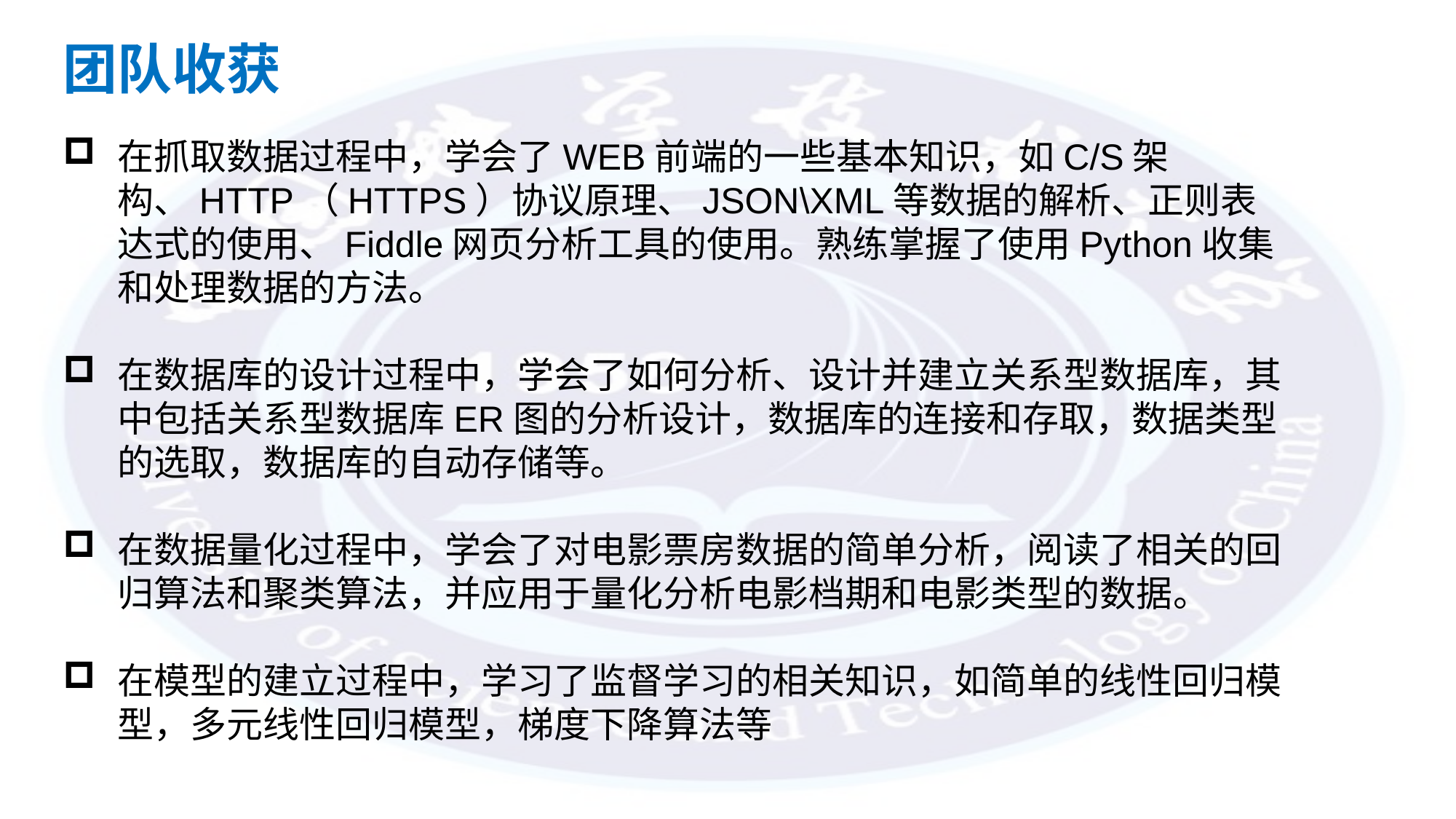

团队收获
在抓取数据过程中，学会了WEB前端的一些基本知识，如C/S架构、HTTP（HTTPS）协议原理、JSON\XML等数据的解析、正则表达式的使用、Fiddle网页分析工具的使用。熟练掌握了使用Python收集和处理数据的方法。

在数据库的设计过程中，学会了如何分析、设计并建立关系型数据库，其中包括关系型数据库ER图的分析设计，数据库的连接和存取，数据类型的选取，数据库的自动存储等。

在数据量化过程中，学会了对电影票房数据的简单分析，阅读了相关的回归算法和聚类算法，并应用于量化分析电影档期和电影类型的数据。

在模型的建立过程中，学习了监督学习的相关知识，如简单的线性回归模型，多元线性回归模型，梯度下降算法等